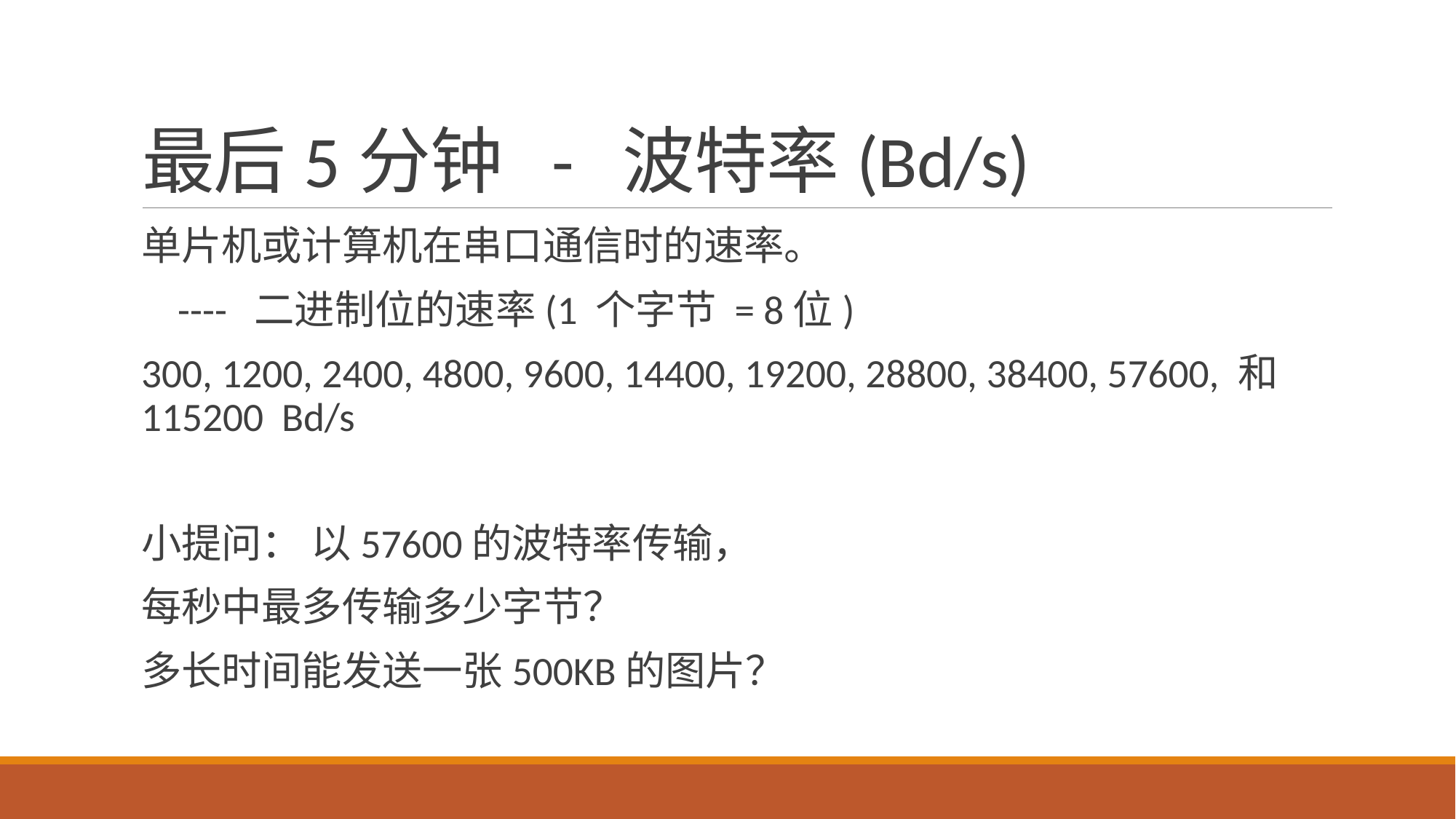

# 最后5分钟  -  波特率(Bd/s)
单片机或计算机在串口通信时的速率。
    ----  二进制位的速率(1 个字节 = 8位)
300, 1200, 2400, 4800, 9600, 14400, 19200, 28800, 38400, 57600, 和 115200  Bd/s

小提问： 以57600的波特率传输，
每秒中最多传输多少字节？
多长时间能发送一张500KB的图片？